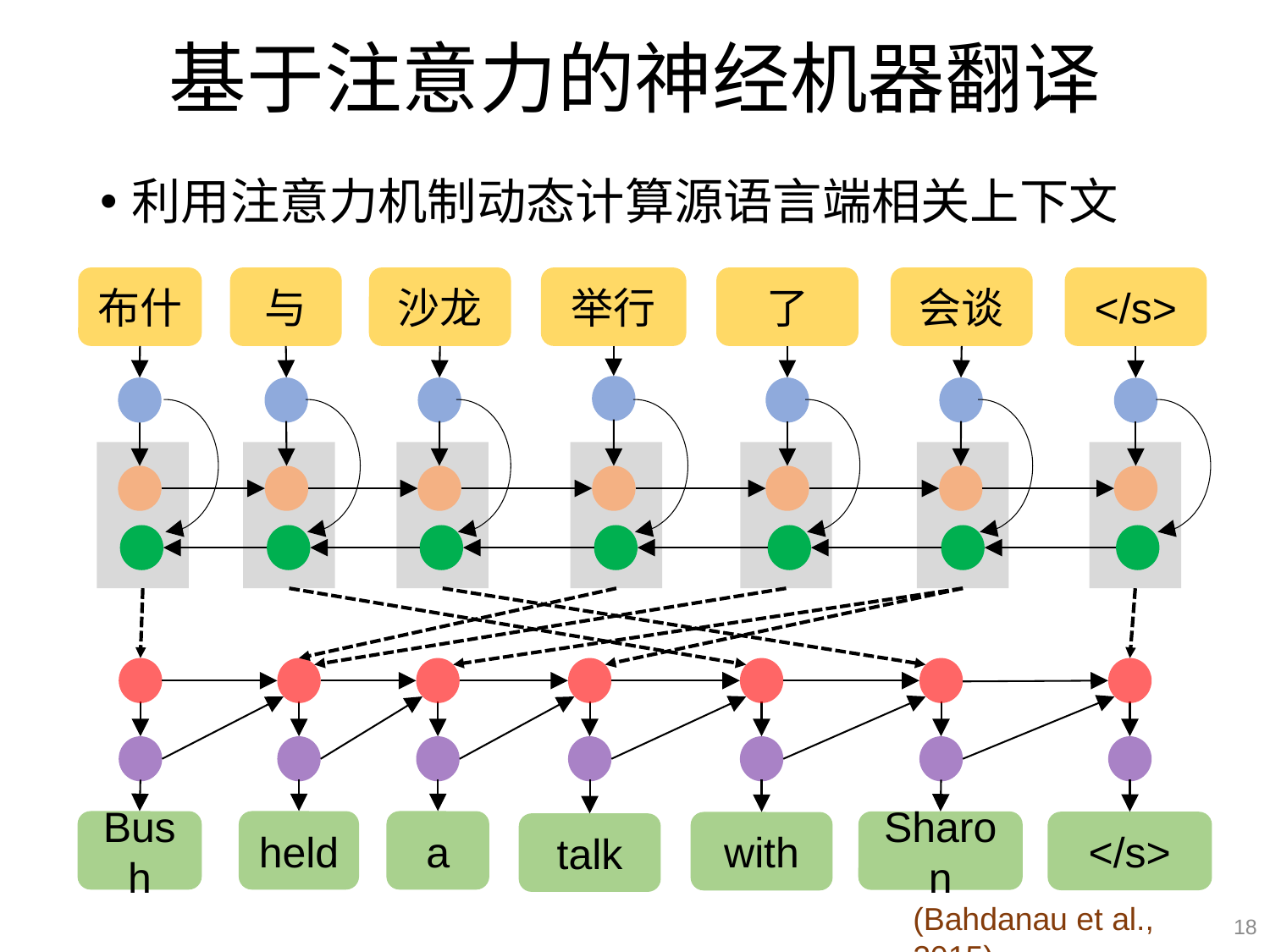

# 基于注意力的神经机器翻译
利用注意力机制动态计算源语言端相关上下文
布什
与
沙龙
举行
了
会谈
</s>

Bush
held
a
talk
with
Sharon
</s>
(Bahdanau et al., 2015)
18